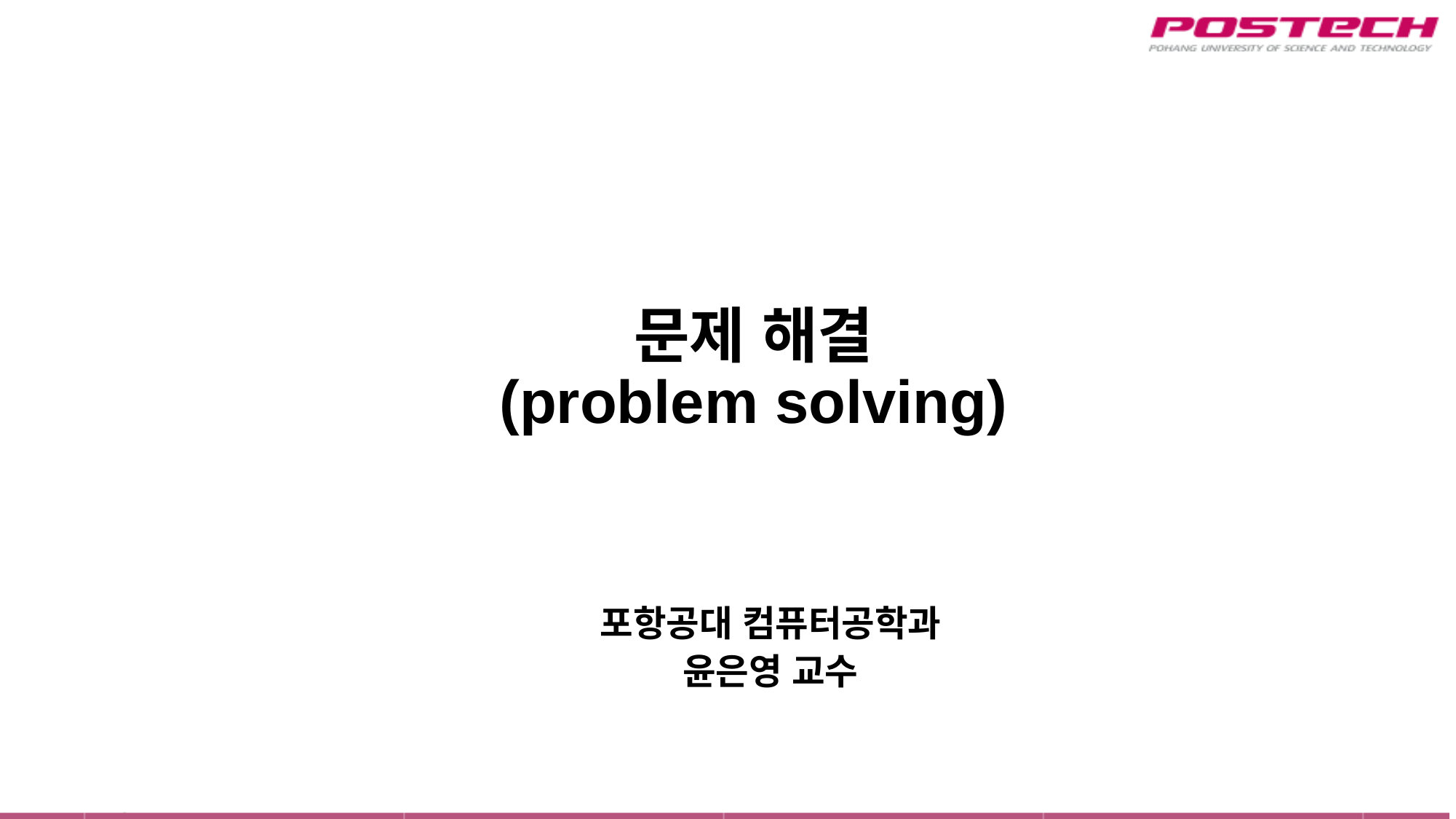

# 문제 해결 (problem solving)
포항공대 컴퓨터공학과
윤은영 교수